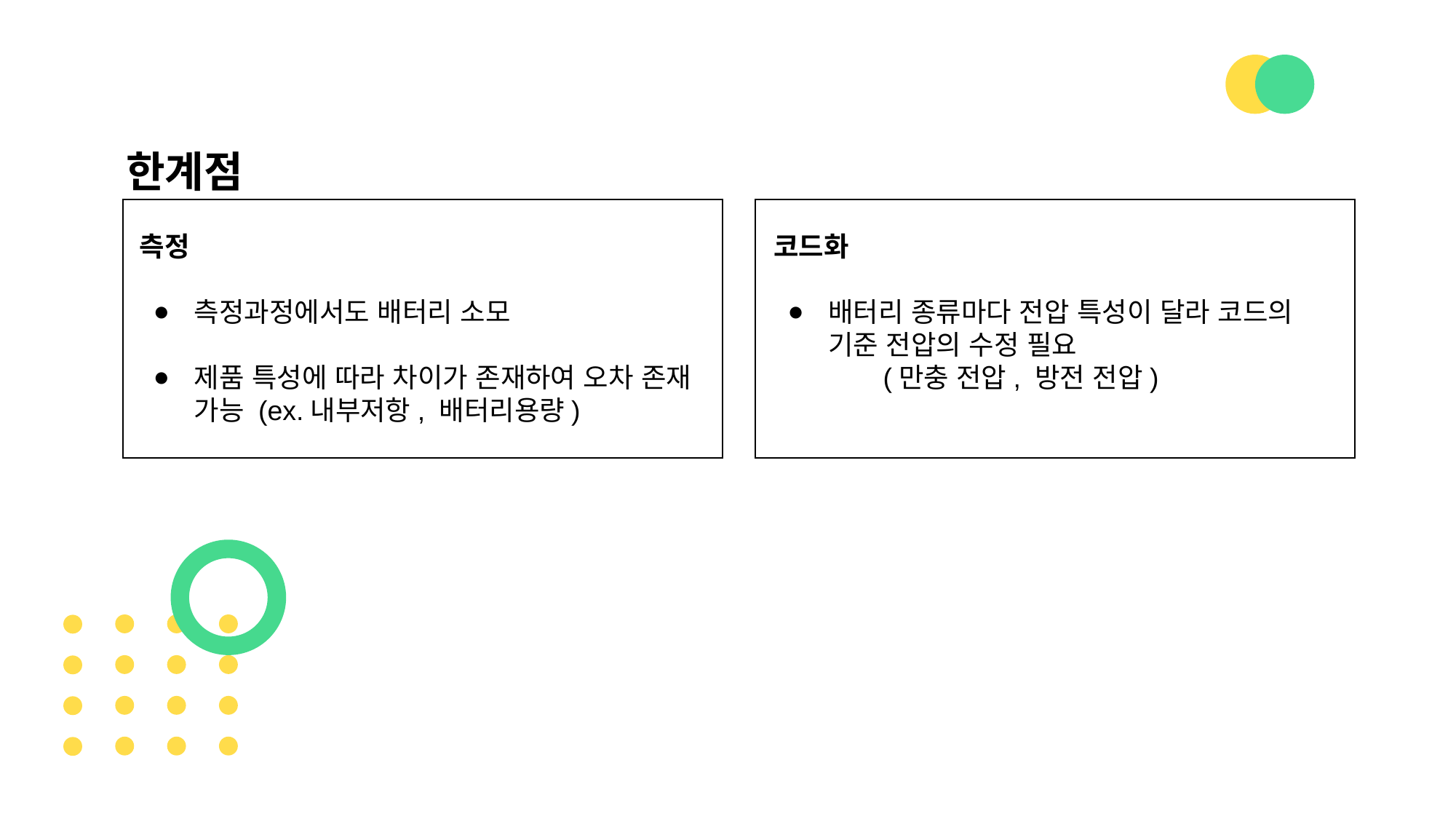

한계점

측정

측정과정에서도 배터리 소모

제품 특성에 따라 차이가 존재하여 오차 존재 가능 (ex.내부저항, 배터리용량)
코드화

배터리 종류마다 전압 특성이 달라 코드의 기준 전압의 수정 필요
   	(만충 전압, 방전 전압)